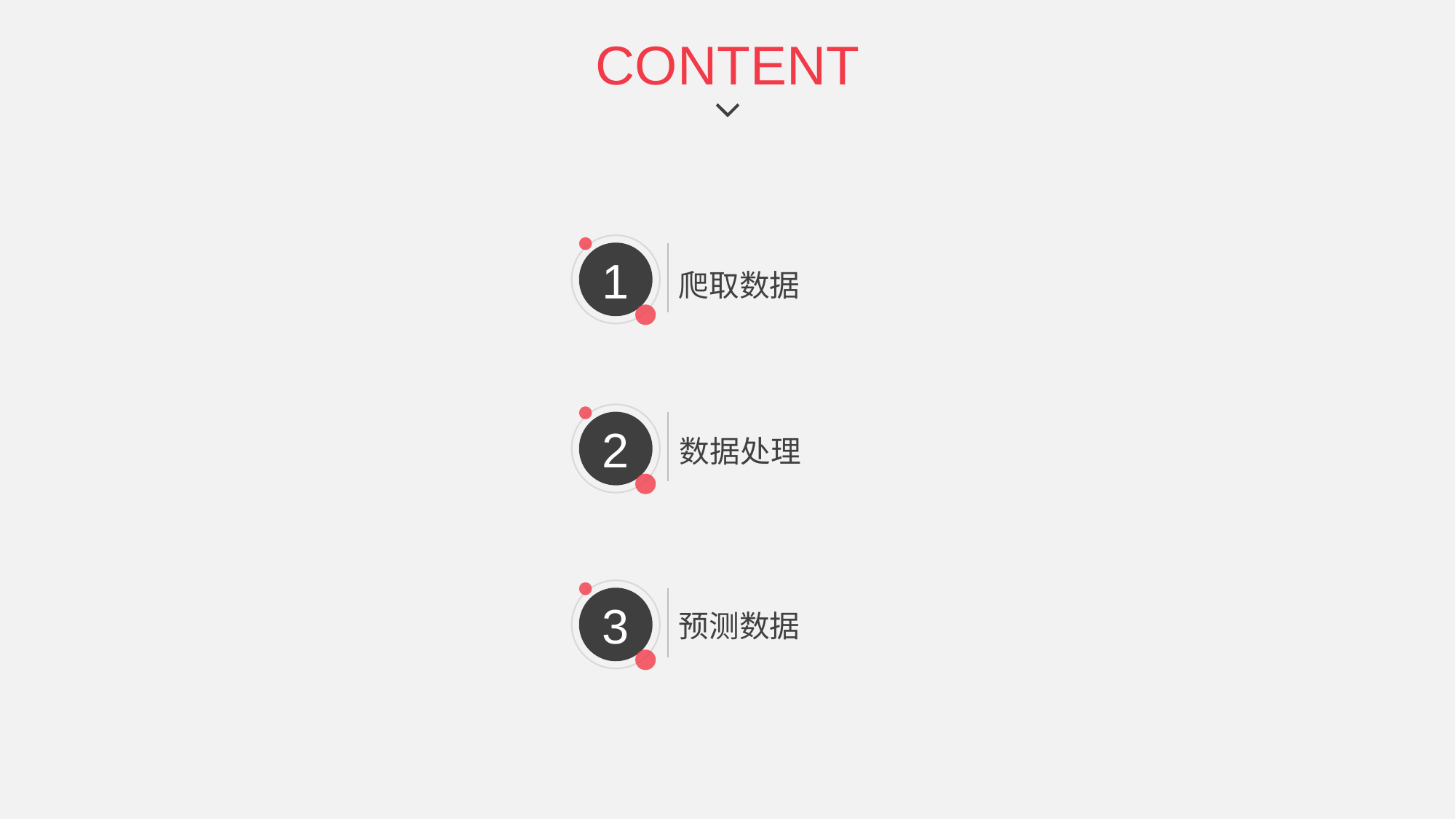

CONTENT

1

爬取数据

2

数据处理

3

预测数据